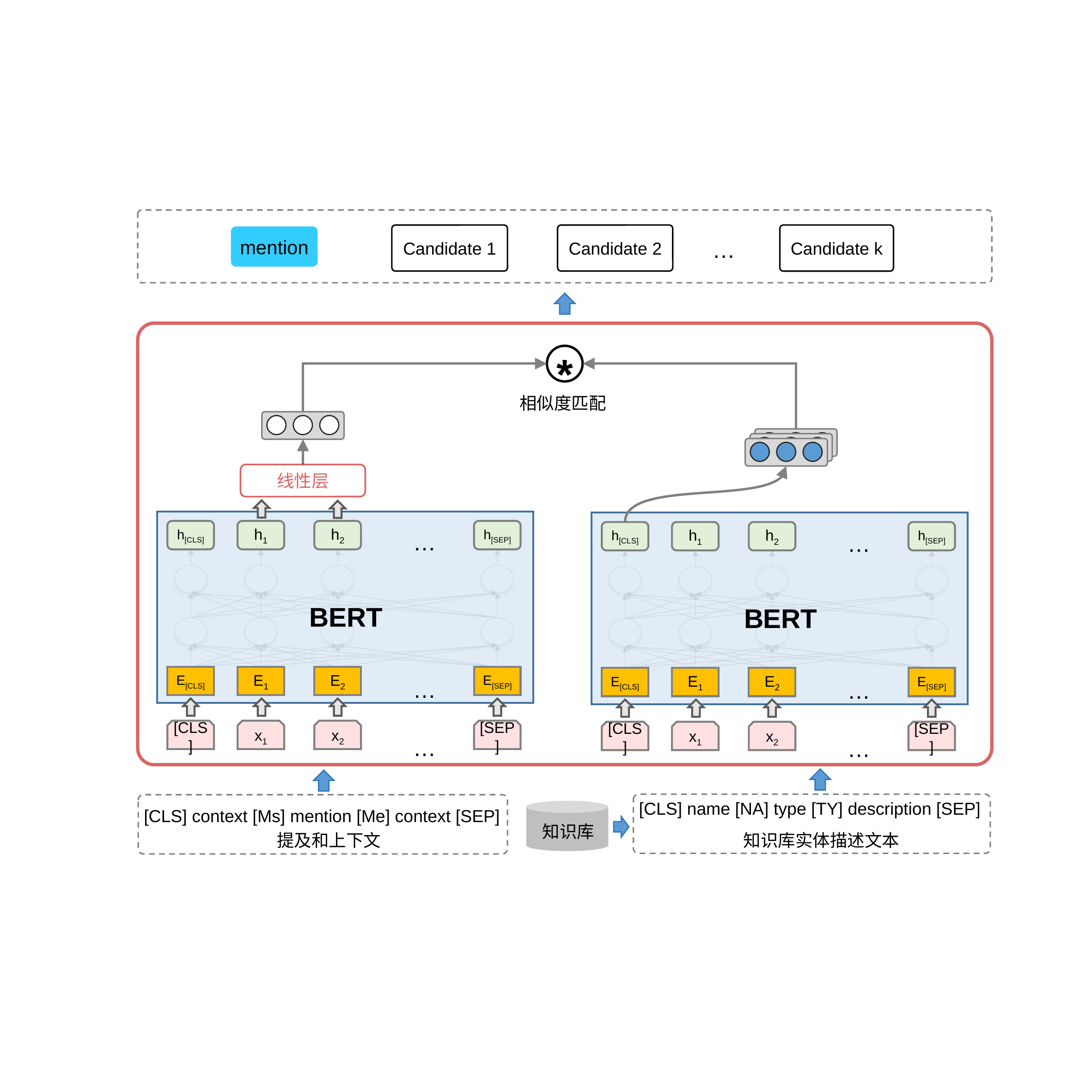

…
Candidate 1
Candidate 2
Candidate k
mention

*

相似度匹配

线性层

…

h[CLS]
h1
h2
h[SEP]

BERT

…
E[CLS]
E1
E2
E[SEP]

…
[CLS]
x1
x2
[SEP]
…

h[CLS]
h1
h2
h[SEP]

BERT

…
E[CLS]
E1
E2
E[SEP]

…
[CLS]
x1
x2
[SEP]

[CLS] context [Ms] mention [Me] context [SEP]

提及和上下文
[CLS] name [NA] type [TY] description [SEP]

知识库实体描述文本

知识库